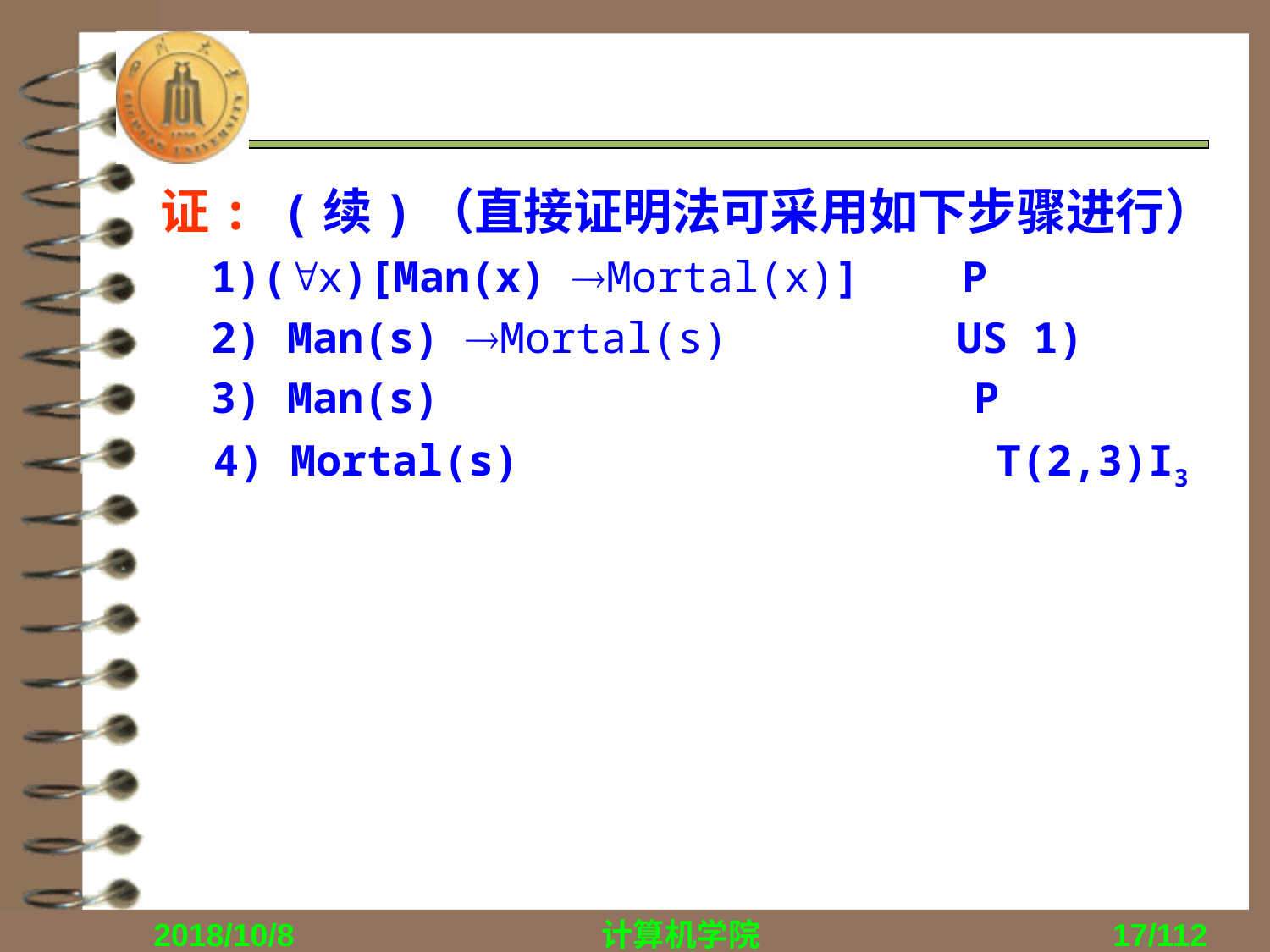

#
证: (续)（直接证明法可采用如下步骤进行）
  1)(∀x)[Man(x) →Mortal(x)]    P
  2) Man(s) →Mortal(s)         US 1)
  3) Man(s)                     P
  4) Mortal(s)                  T(2,3)I3

2018/10/8
计算机学院
17/112